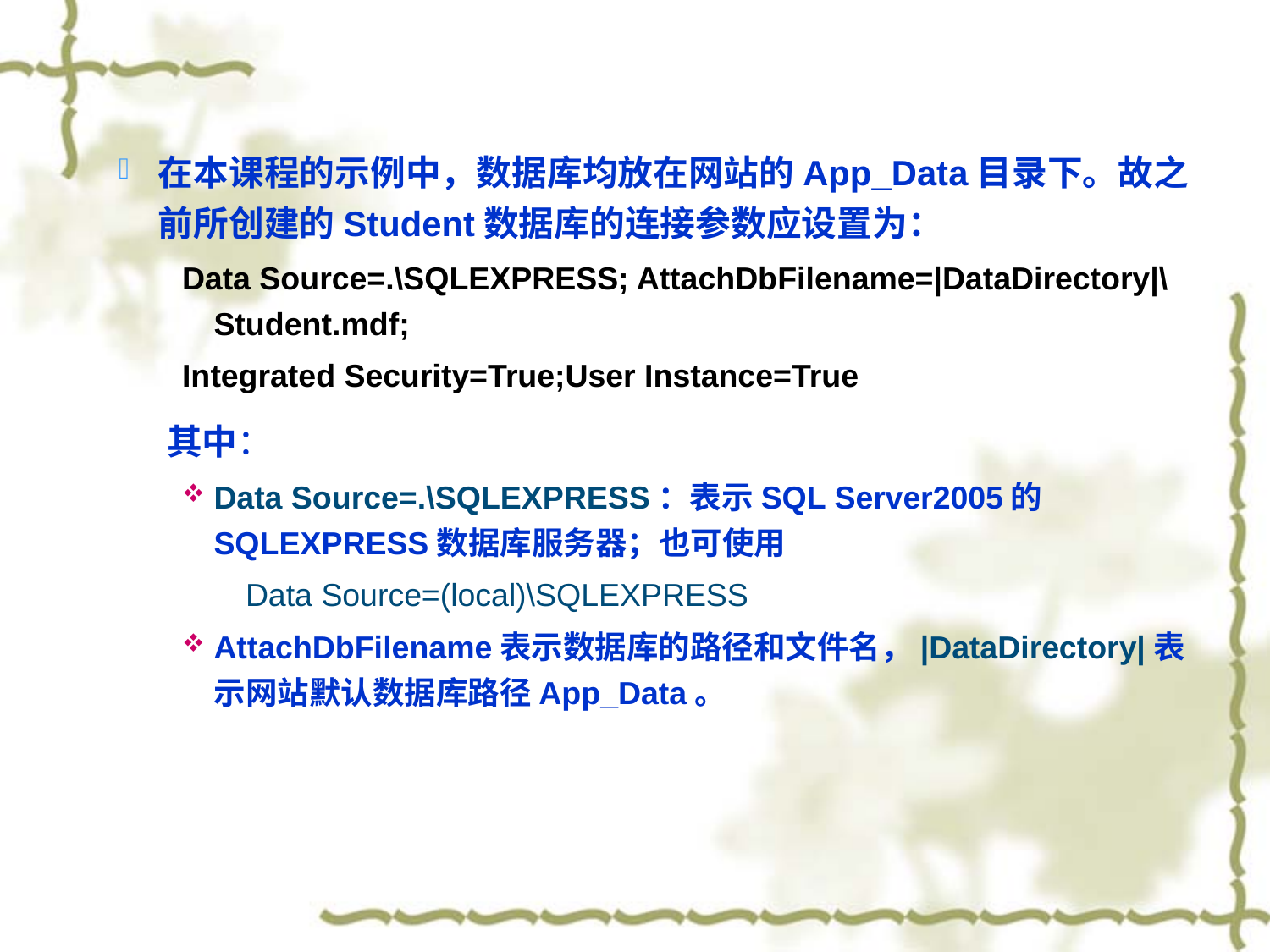

在本课程的示例中，数据库均放在网站的App_Data目录下。故之前所创建的Student数据库的连接参数应设置为：
Data Source=.\SQLEXPRESS; AttachDbFilename=|DataDirectory|\Student.mdf;
Integrated Security=True;User Instance=True
    其中：
Data Source=.\SQLEXPRESS：表示SQL Server2005的SQLEXPRESS数据库服务器；也可使用
Data Source=(local)\SQLEXPRESS
AttachDbFilename表示数据库的路径和文件名，|DataDirectory|表示网站默认数据库路径App_Data。